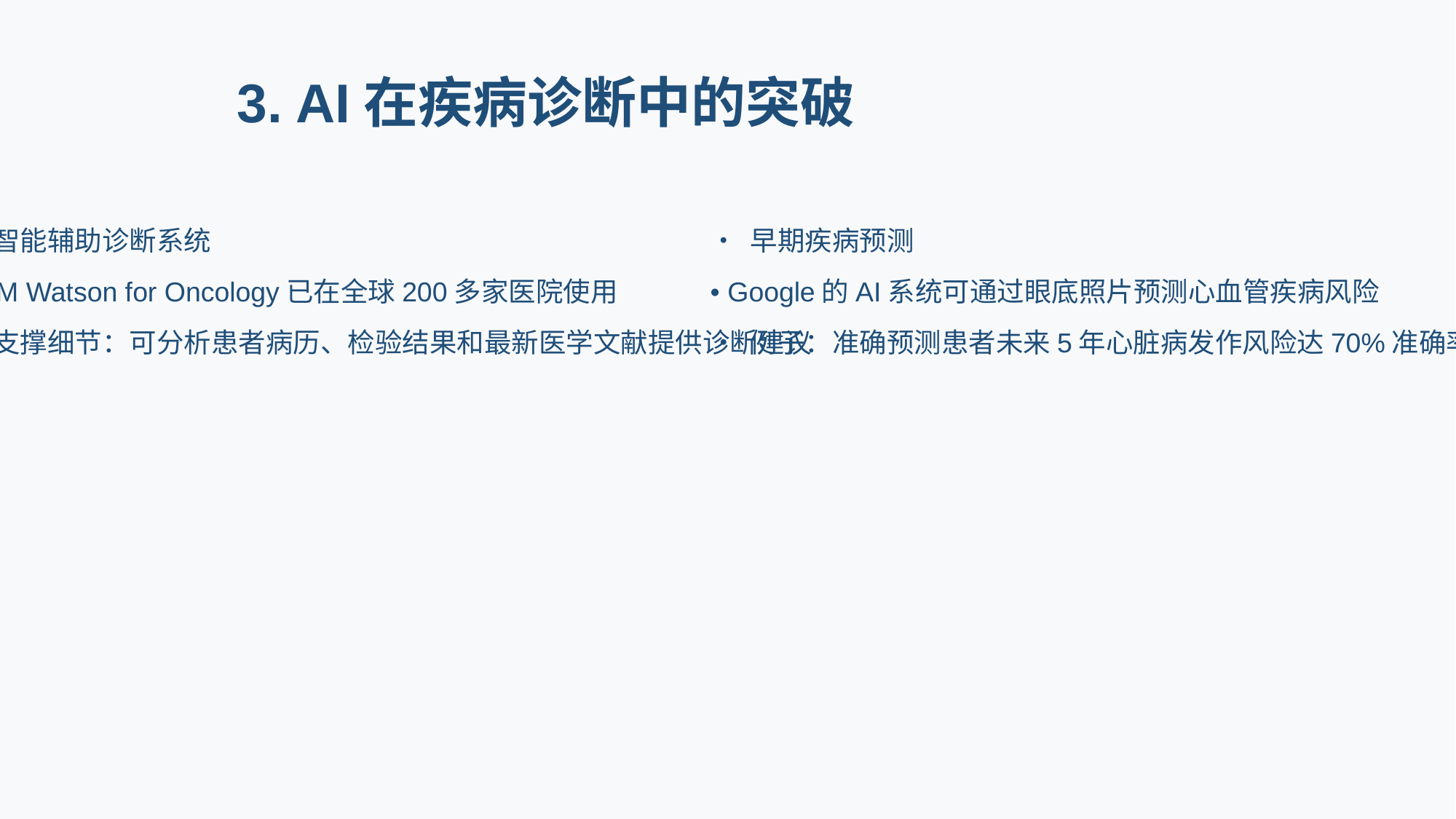

# 3. AI在疾病诊断中的突破

• 智能辅助诊断系统
• IBM Watson for Oncology已在全球200多家医院使用
• 支撑细节：可分析患者病历、检验结果和最新医学文献提供诊断建议
• 早期疾病预测
• Google的AI系统可通过眼底照片预测心血管疾病风险
• 例子：准确预测患者未来5年心脏病发作风险达70%准确率